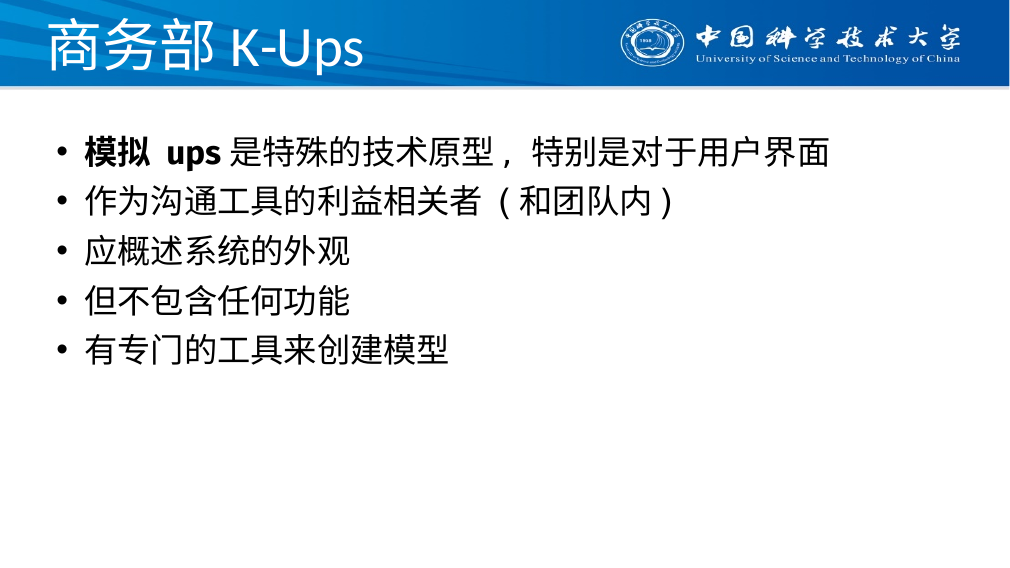

# 商务部K-Ups
模拟 ups是特殊的技术原型, 特别是对于用户界面
作为沟通工具的利益相关者 (和团队内)
应概述系统的外观
但不包含任何功能
有专门的工具来创建模型